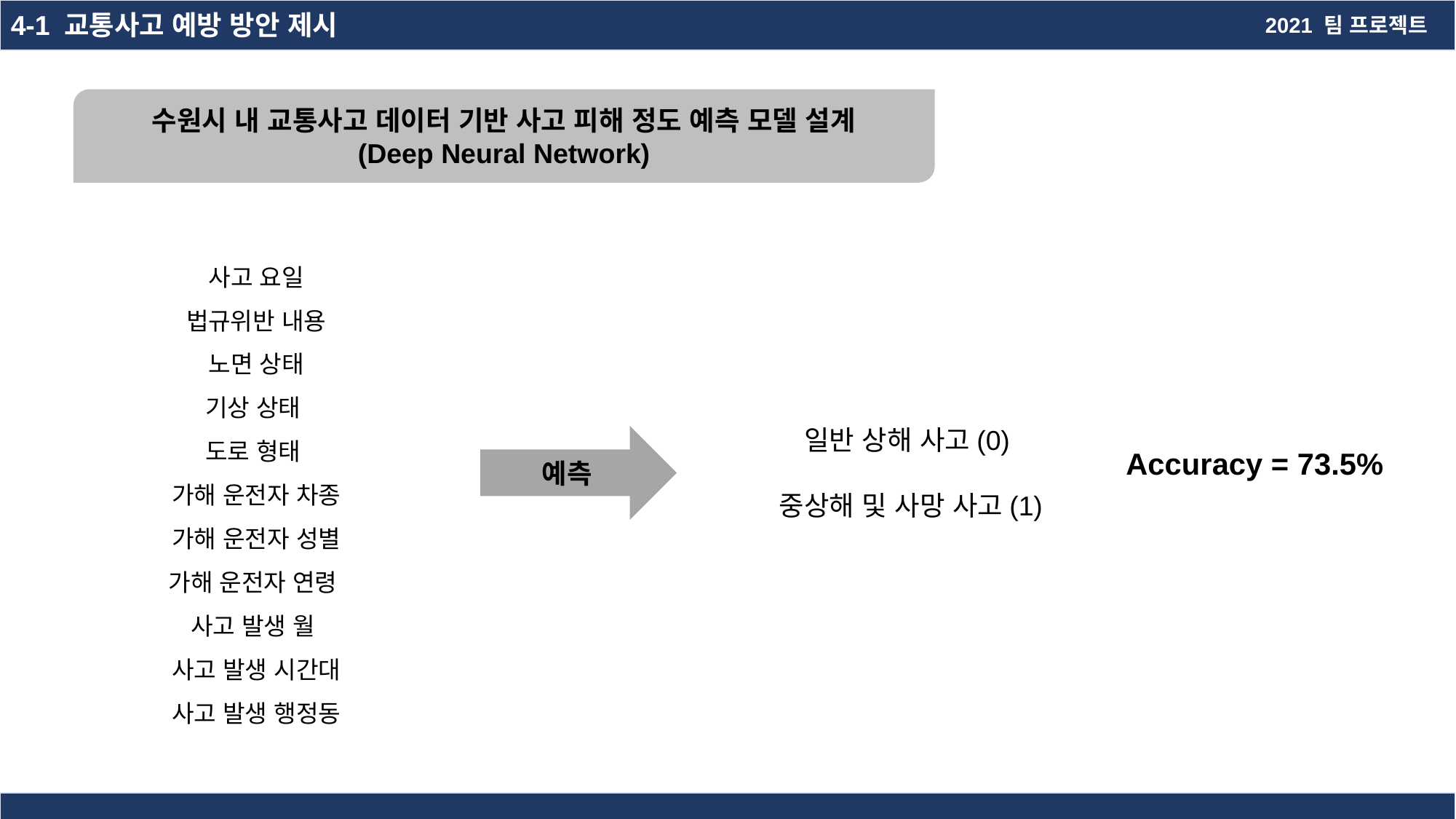

4-1 교통사고 예방 방안 제시
2021 팀 프로젝트
수원시 내 교통사고 데이터 기반 사고 피해 정도 예측 모델 설계
(Deep Neural Network)
사고 요일
법규위반 내용
노면 상태
기상 상태
도로 형태
가해 운전자 차종
가해 운전자 성별
가해 운전자 연령
사고 발생 월
사고 발생 시간대
사고 발생 행정동
일반 상해 사고(0)

중상해 및 사망 사고(1)
예측
Accuracy = 73.5%